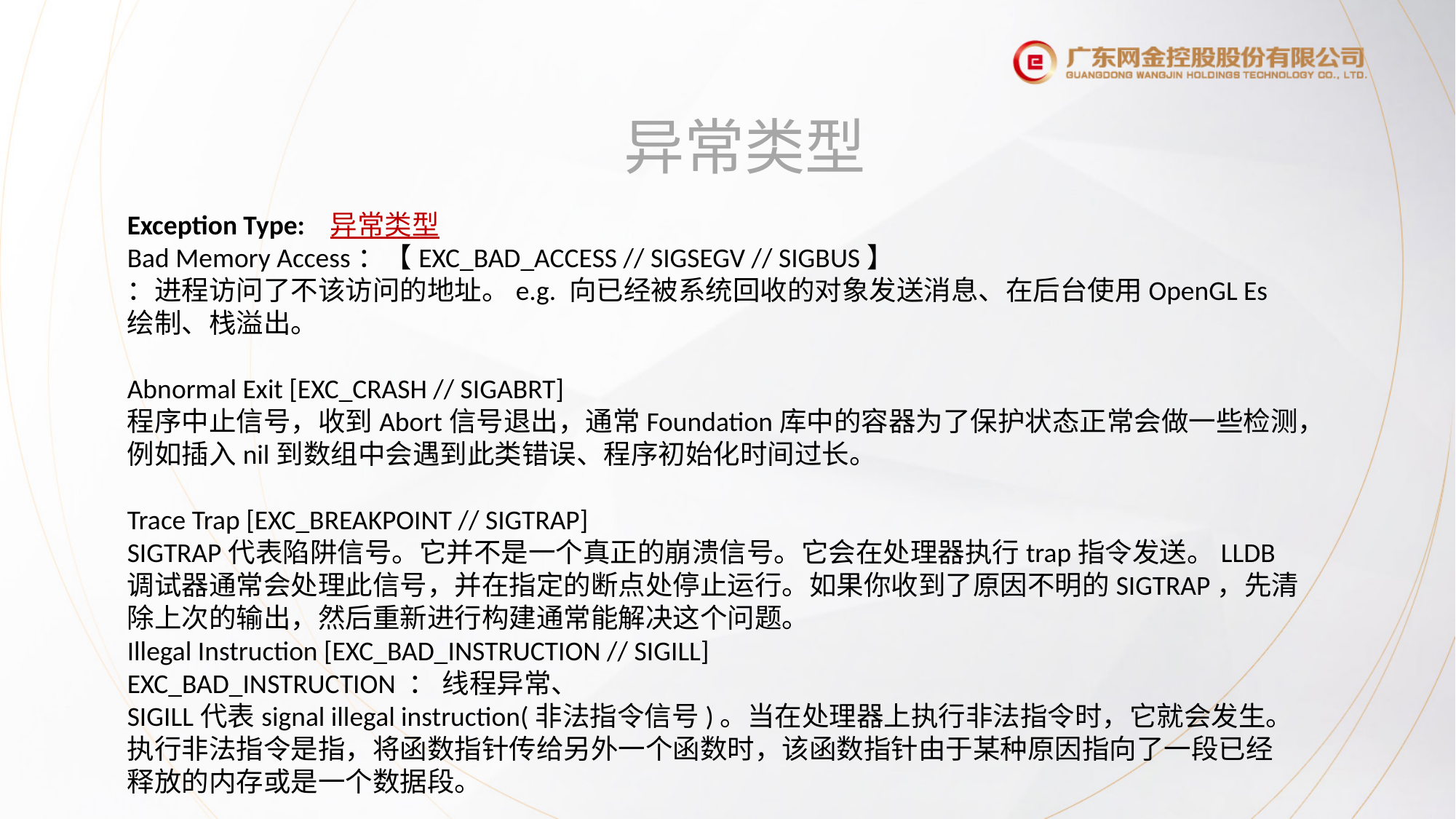

异常类型
Exception Type:   异常类型
Bad Memory Access：【EXC_BAD_ACCESS // SIGSEGV // SIGBUS】
：进程访问了不该访问的地址。e.g. 向已经被系统回收的对象发送消息、在后台使用OpenGL Es绘制、栈溢出。

Abnormal Exit [EXC_CRASH // SIGABRT]
程序中止信号，收到Abort信号退出，通常Foundation库中的容器为了保护状态正常会做一些检测，例如插入nil到数组中会遇到此类错误、程序初始化时间过长。

Trace Trap [EXC_BREAKPOINT // SIGTRAP]
SIGTRAP代表陷阱信号。它并不是一个真正的崩溃信号。它会在处理器执行trap指令发送。LLDB调试器通常会处理此信号，并在指定的断点处停止运行。如果你收到了原因不明的SIGTRAP，先清除上次的输出，然后重新进行构建通常能解决这个问题。
Illegal Instruction [EXC_BAD_INSTRUCTION // SIGILL]
EXC_BAD_INSTRUCTION ： 线程异常、
SIGILL代表signal illegal instruction(非法指令信号)。当在处理器上执行非法指令时，它就会发生。执行非法指令是指，将函数指针传给另外一个函数时，该函数指针由于某种原因指向了一段已经释放的内存或是一个数据段。